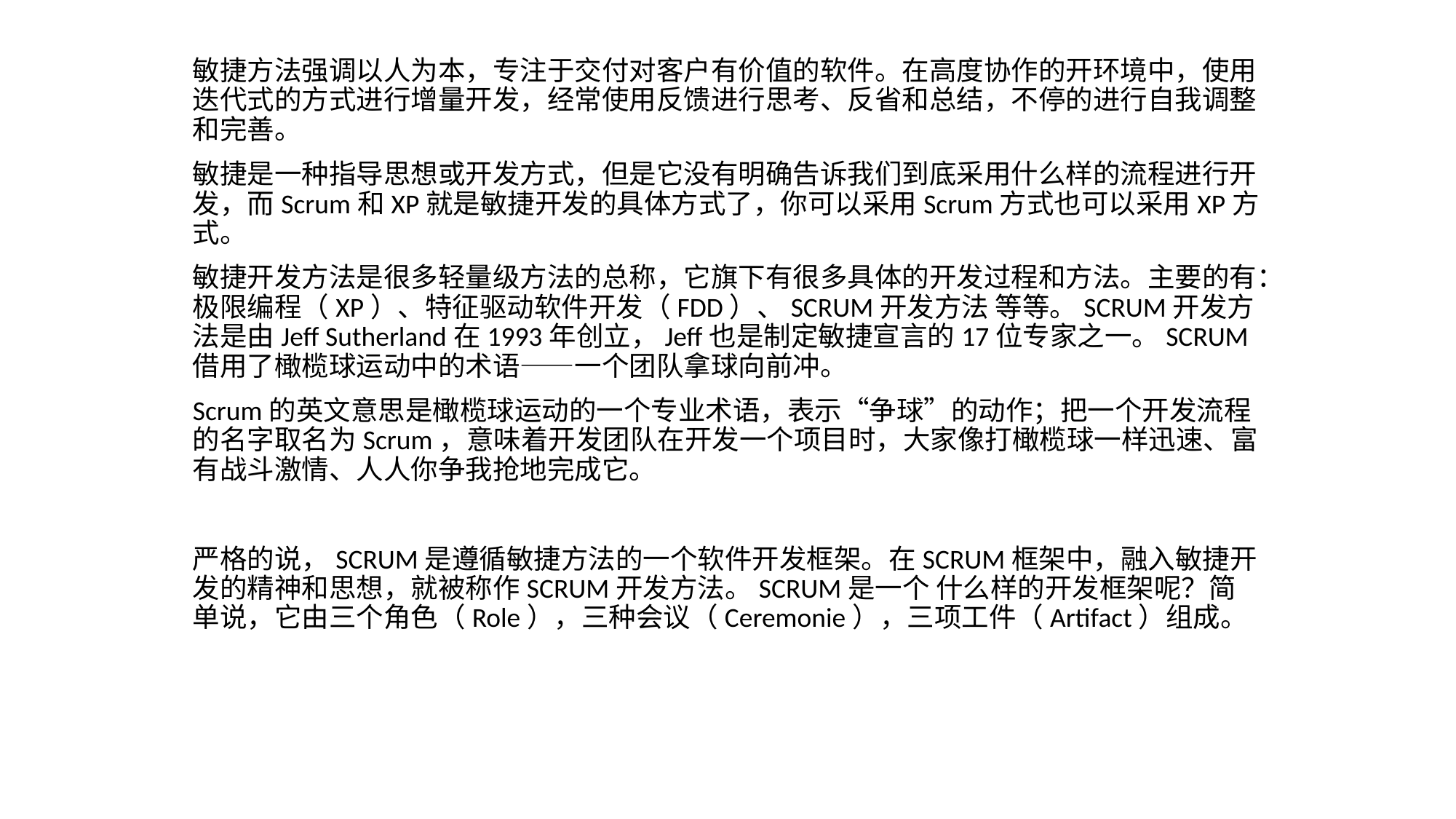

敏捷方法强调以人为本，专注于交付对客户有价值的软件。在高度协作的开环境中，使用迭代式的方式进行增量开发，经常使用反馈进行思考、反省和总结，不停的进行自我调整和完善。
敏捷是一种指导思想或开发方式，但是它没有明确告诉我们到底采用什么样的流程进行开发，而Scrum和XP就是敏捷开发的具体方式了，你可以采用Scrum方式也可以采用XP方式。
敏捷开发方法是很多轻量级方法的总称，它旗下有很多具体的开发过程和方法。主要的有：极限编程（XP）、特征驱动软件开发（FDD）、SCRUM开发方法 等等。SCRUM开发方法是由Jeff Sutherland在1993年创立，Jeff也是制定敏捷宣言的17位专家之一。SCRUM借用了橄榄球运动中的术语——一个团队拿球向前冲。
Scrum的英文意思是橄榄球运动的一个专业术语，表示“争球”的动作；把一个开发流程的名字取名为Scrum，意味着开发团队在开发一个项目时，大家像打橄榄球一样迅速、富有战斗激情、人人你争我抢地完成它。

严格的说，SCRUM是遵循敏捷方法的一个软件开发框架。在SCRUM框架中，融入敏捷开发的精神和思想，就被称作SCRUM开发方法。SCRUM是一个 什么样的开发框架呢？简单说，它由三个角色（Role），三种会议（Ceremonie），三项工件（Artifact）组成。